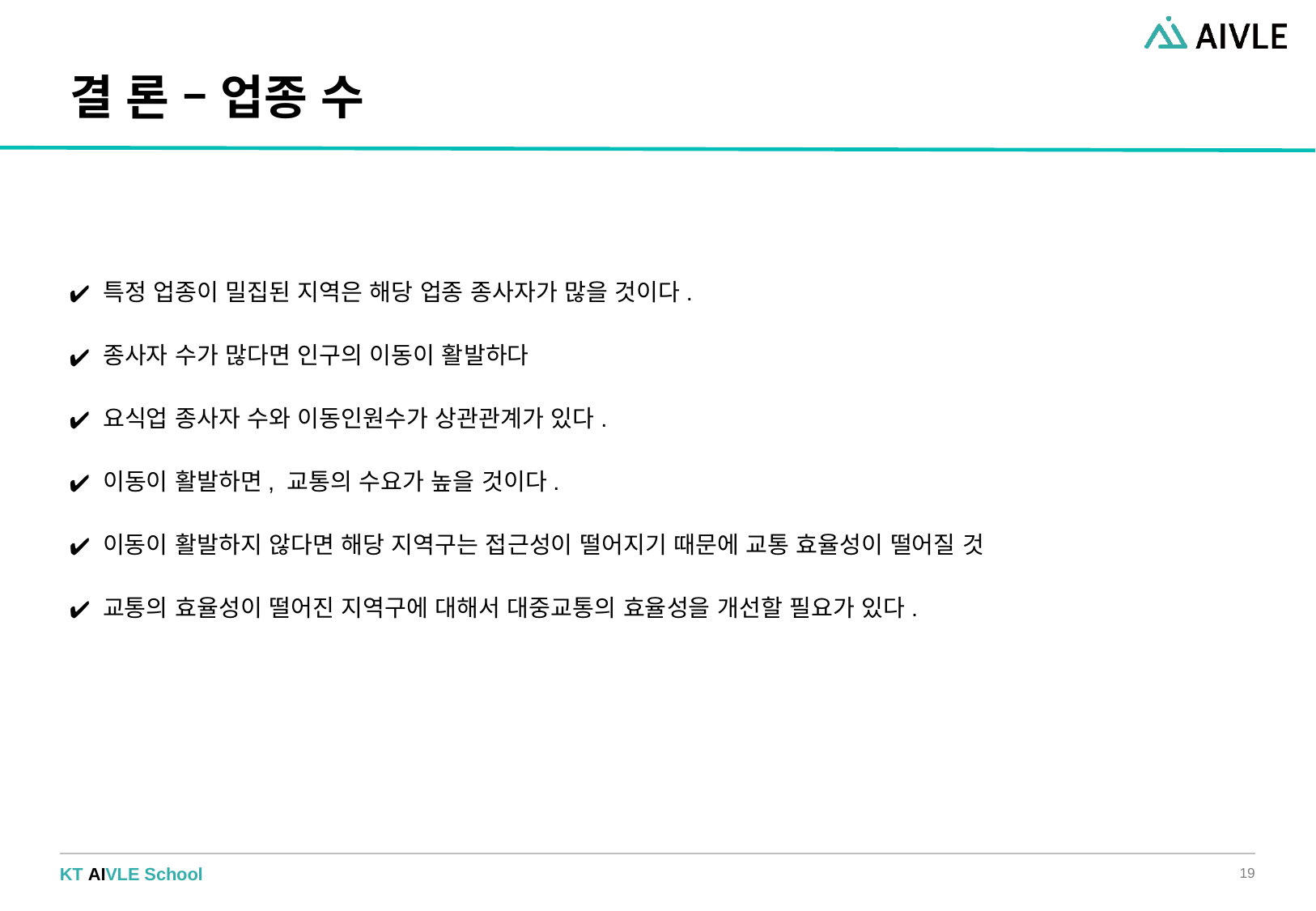

# 결 론 – 업종 수
특정 업종이 밀집된 지역은 해당 업종 종사자가 많을 것이다.
종사자 수가 많다면 인구의 이동이 활발하다
요식업 종사자 수와 이동인원수가 상관관계가 있다.
이동이 활발하면, 교통의 수요가 높을 것이다.
이동이 활발하지 않다면 해당 지역구는 접근성이 떨어지기 때문에 교통 효율성이 떨어질 것
교통의 효율성이 떨어진 지역구에 대해서 대중교통의 효율성을 개선할 필요가 있다.